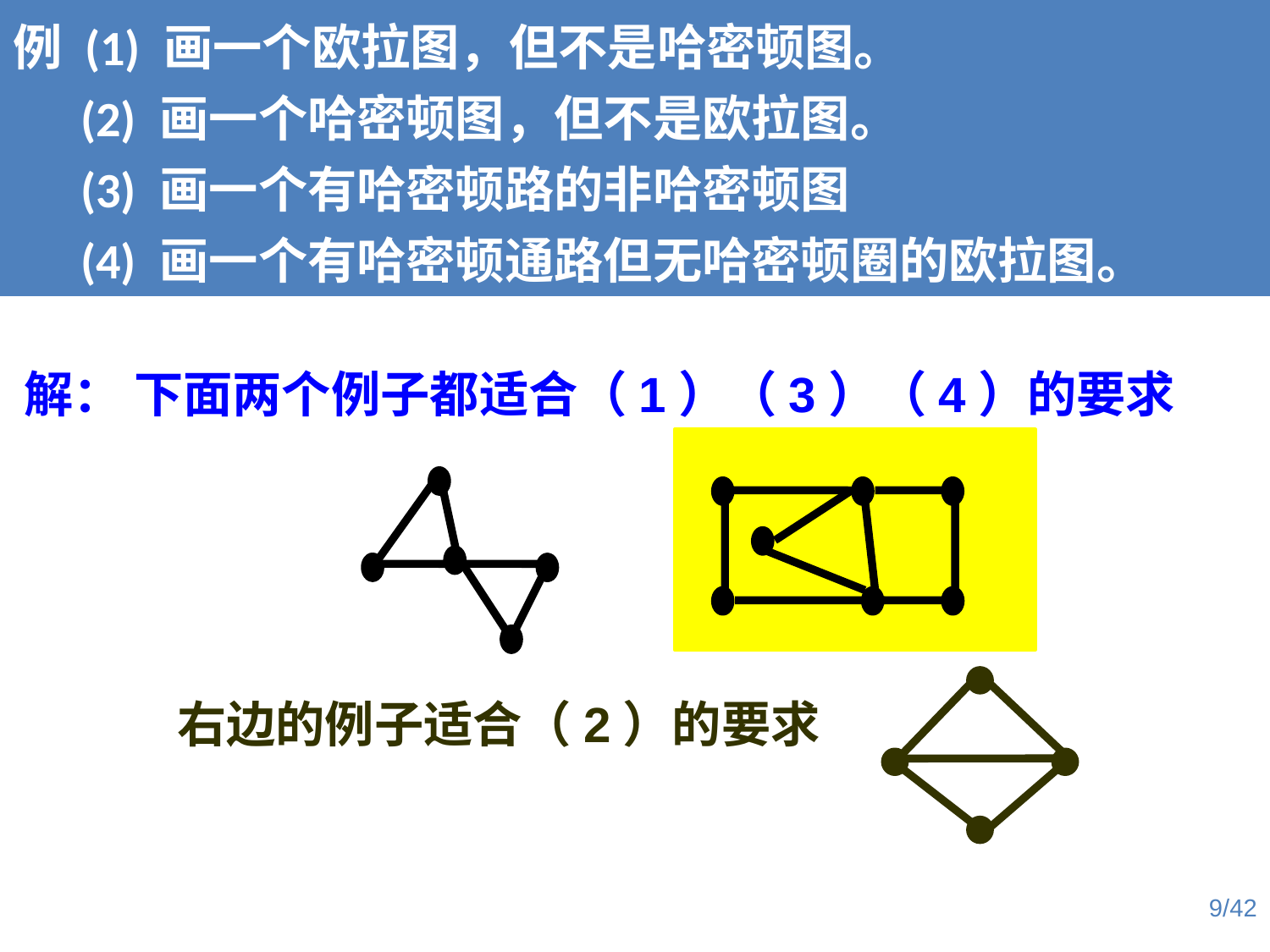

例 (1) 画一个欧拉图，但不是哈密顿图。
     (2) 画一个哈密顿图，但不是欧拉图。
     (3) 画一个有哈密顿路的非哈密顿图
     (4) 画一个有哈密顿通路但无哈密顿圈的欧拉图。
解： 下面两个例子都适合（1）（3）（4）的要求

右边的例子适合（2）的要求

9/42